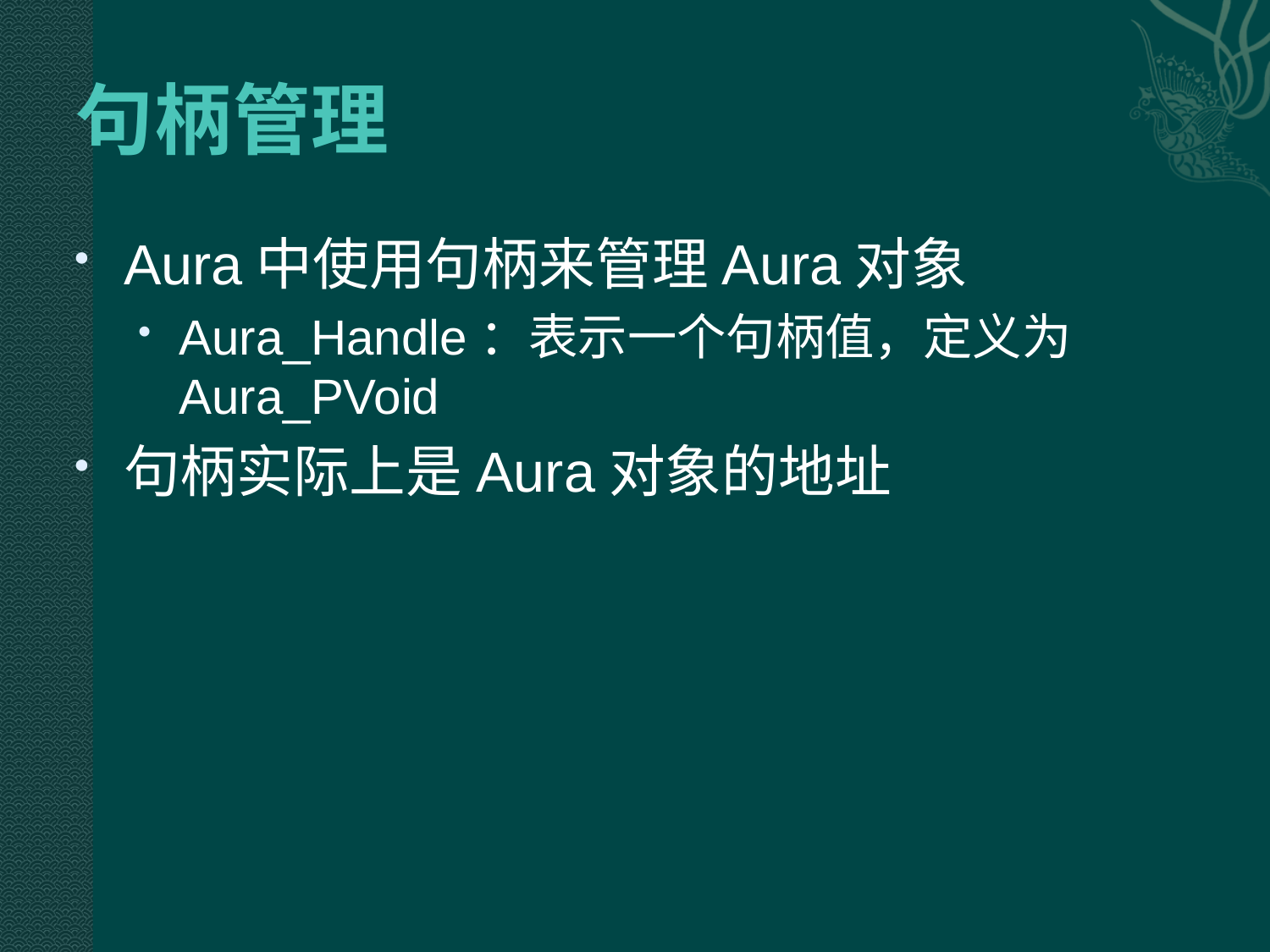

# 句柄管理
Aura中使用句柄来管理Aura对象
Aura_Handle：表示一个句柄值，定义为Aura_PVoid
句柄实际上是Aura对象的地址